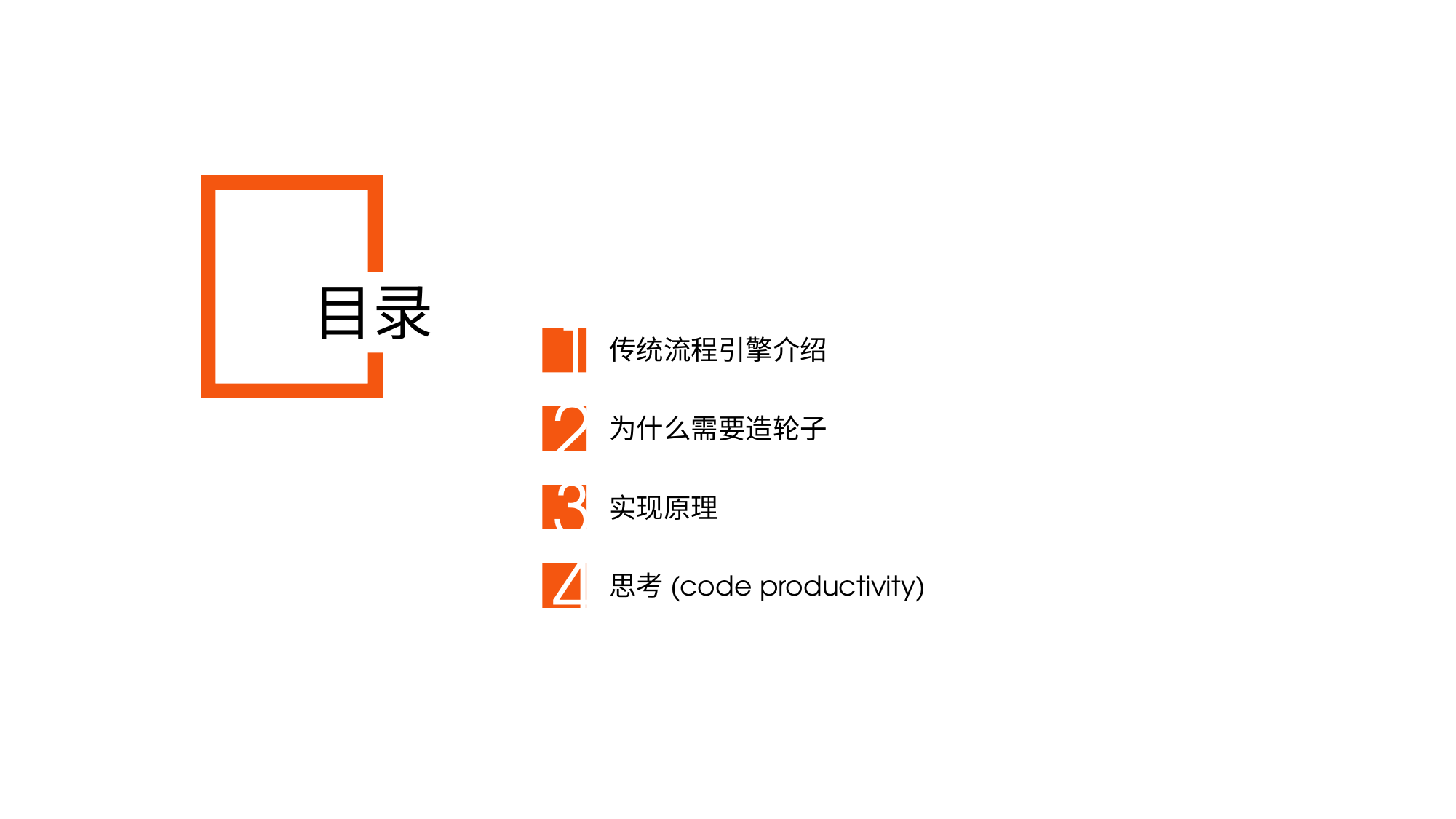

传统流程引擎介绍
1
为什么需要造轮子
2
3
实现原理
4
思考(code productivity)